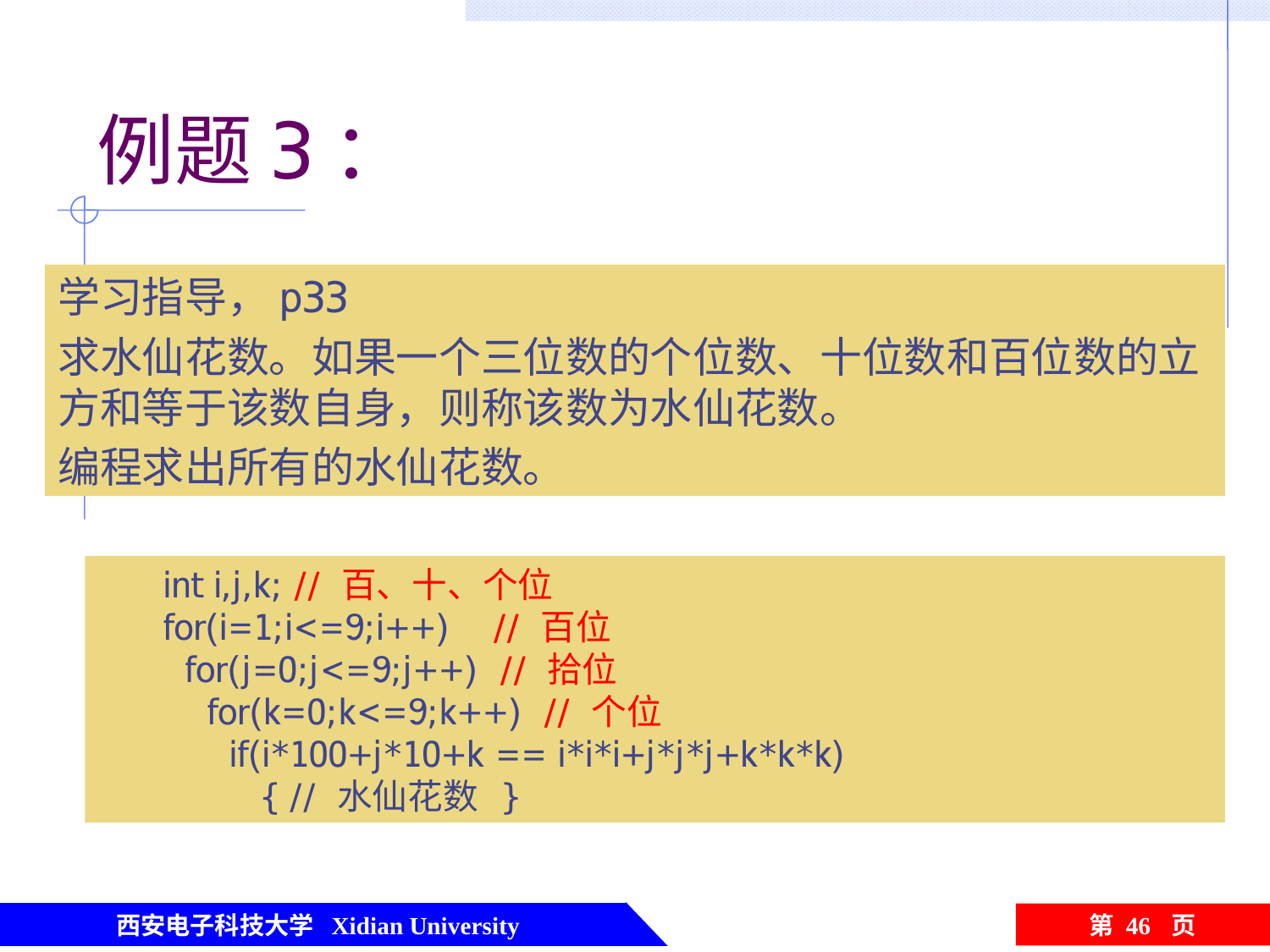

# 例题3：
学习指导，p33
求水仙花数。如果一个三位数的个位数、十位数和百位数的立方和等于该数自身，则称该数为水仙花数。
编程求出所有的水仙花数。
      int i,j,k; // 百、十、个位
      for(i=1;i<=9;i++)    // 百位
        for(j=0;j<=9;j++)  // 拾位
          for(k=0;k<=9;k++)  // 个位
            if(i*100+j*10+k == i*i*i+j*j*j+k*k*k)
               { // 水仙花数  }